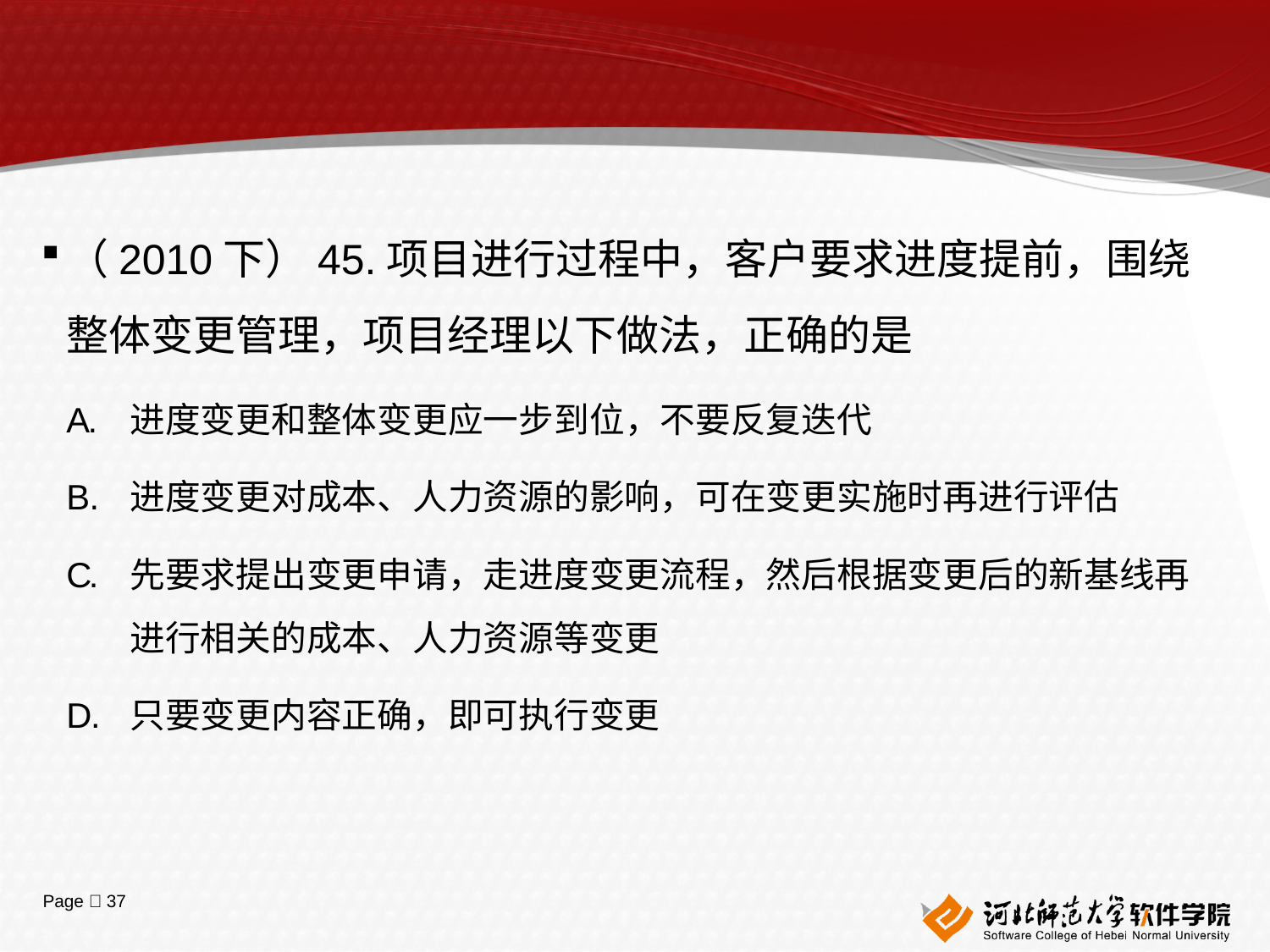

#
（2010下）45.项目进行过程中，客户要求进度提前，围绕整体变更管理，项目经理以下做法，正确的是
进度变更和整体变更应一步到位，不要反复迭代
进度变更对成本、人力资源的影响，可在变更实施时再进行评估
先要求提出变更申请，走进度变更流程，然后根据变更后的新基线再进行相关的成本、人力资源等变更
只要变更内容正确，即可执行变更